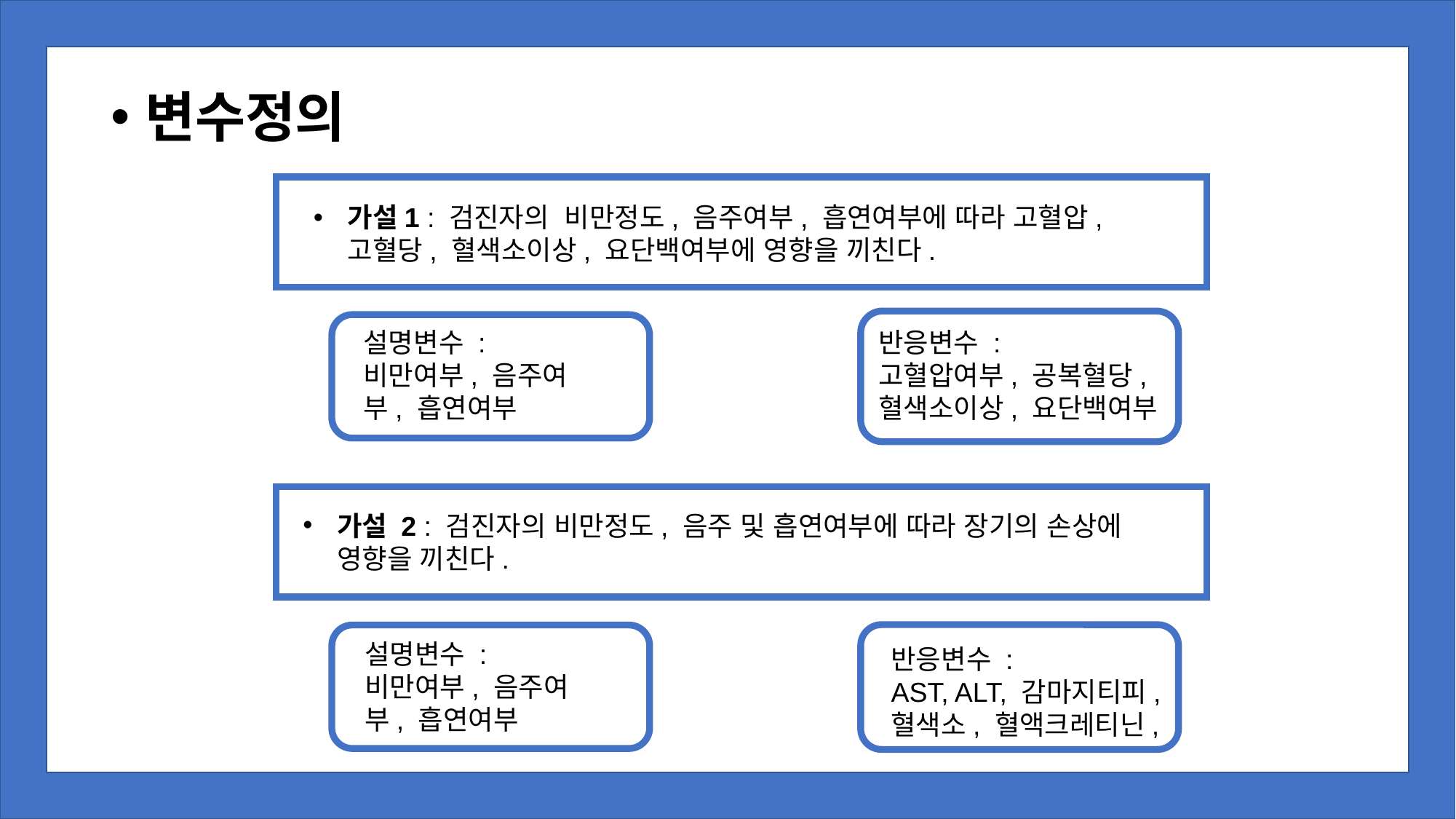

변수정의

가설1 : 검진자의  비만정도, 음주여부, 흡연여부에 따라 고혈압, 고혈당, 혈색소이상, 요단백여부에 영향을 끼친다.

반응변수 :
고혈압여부, 공복혈당, 혈색소이상, 요단백여부

설명변수 :
비만여부, 음주여부, 흡연여부

가설 2 : 검진자의 비만정도, 음주 및 흡연여부에 따라 장기의 손상에 영향을 끼친다.

반응변수 :
AST, ALT, 감마지티피,혈색소, 혈액크레티닌,

설명변수 :
비만여부, 음주여부, 흡연여부